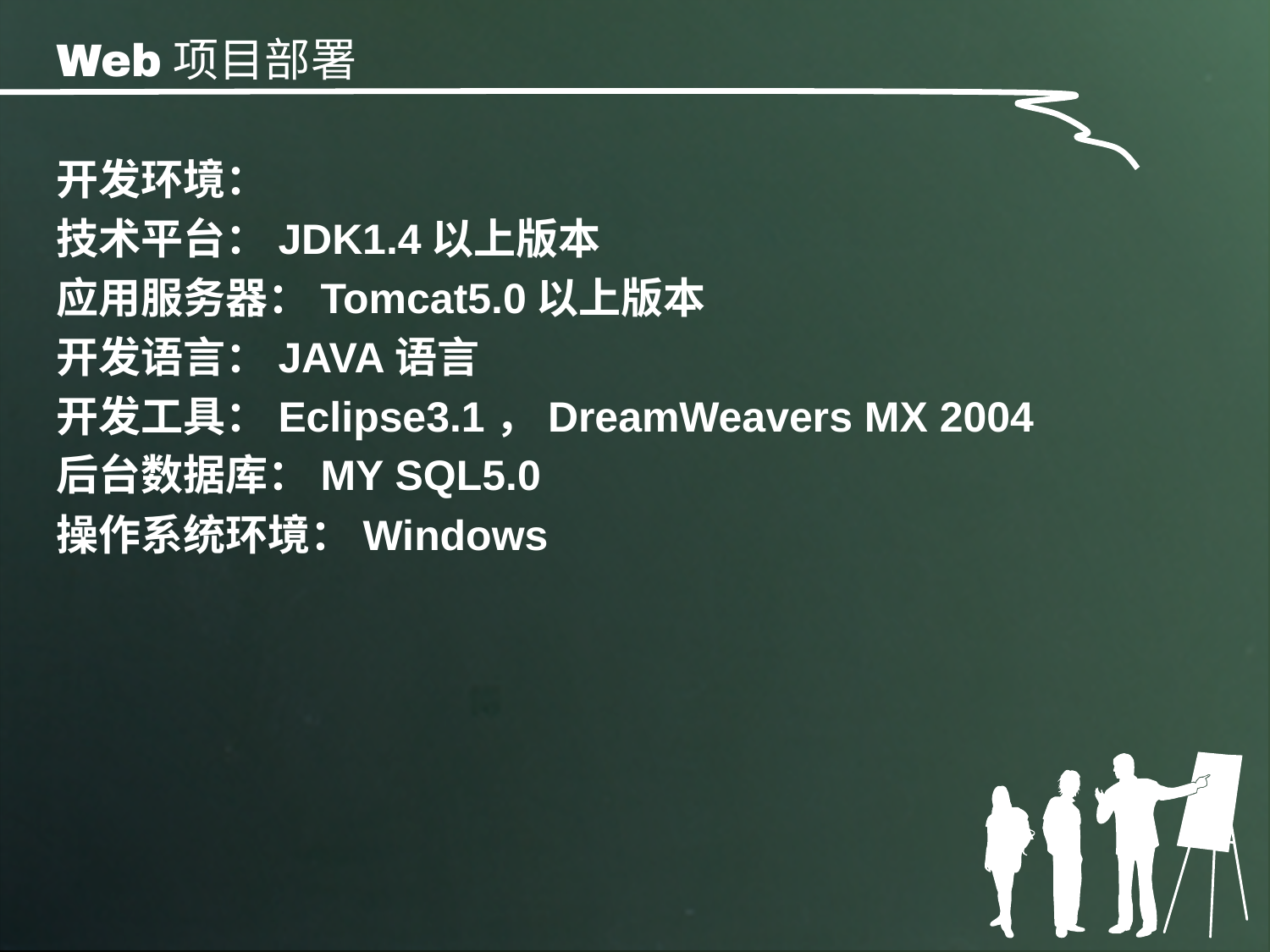

# Web项目部署

开发环境：
技术平台：JDK1.4以上版本
应用服务器：Tomcat5.0以上版本
开发语言：JAVA语言
开发工具：Eclipse3.1，DreamWeavers MX 2004
后台数据库：MY SQL5.0
操作系统环境：Windows